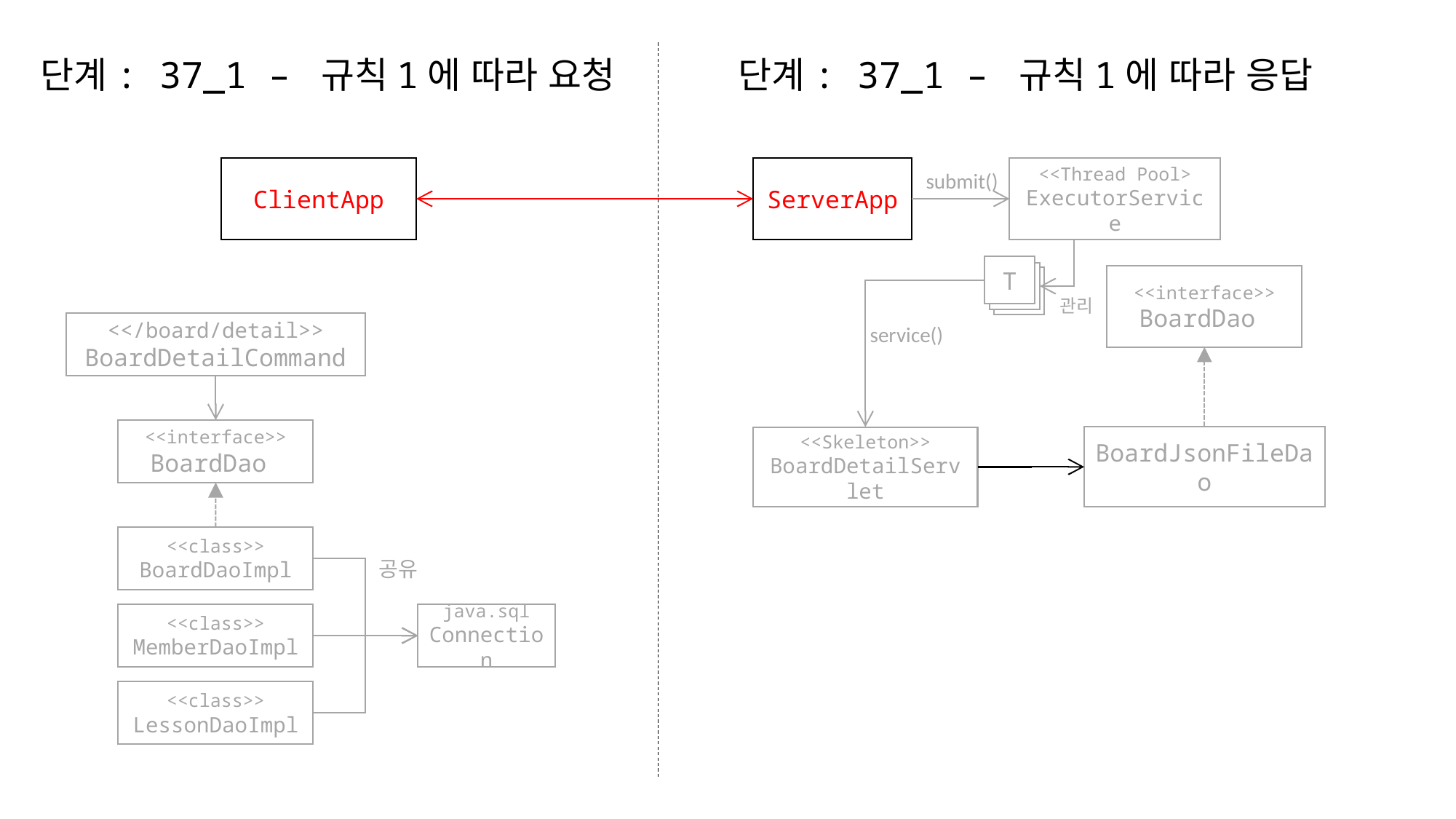

단계: 37_1 – 규칙1에 따라 요청
단계: 37_1 – 규칙1에 따라 응답
ClientApp
ServerApp
<<Thread Pool>
ExecutorService
submit()
T
T
<<interface>>
BoardDao
T
관리
<</board/detail>>
BoardDetailCommand
service()
<<interface>>
BoardDao
BoardJsonFileDao
<<Skeleton>>
BoardDetailServlet
<<class>>
BoardDaoImpl
공유
<<class>>
MemberDaoImpl
java.sql
Connection
<<class>>
LessonDaoImpl